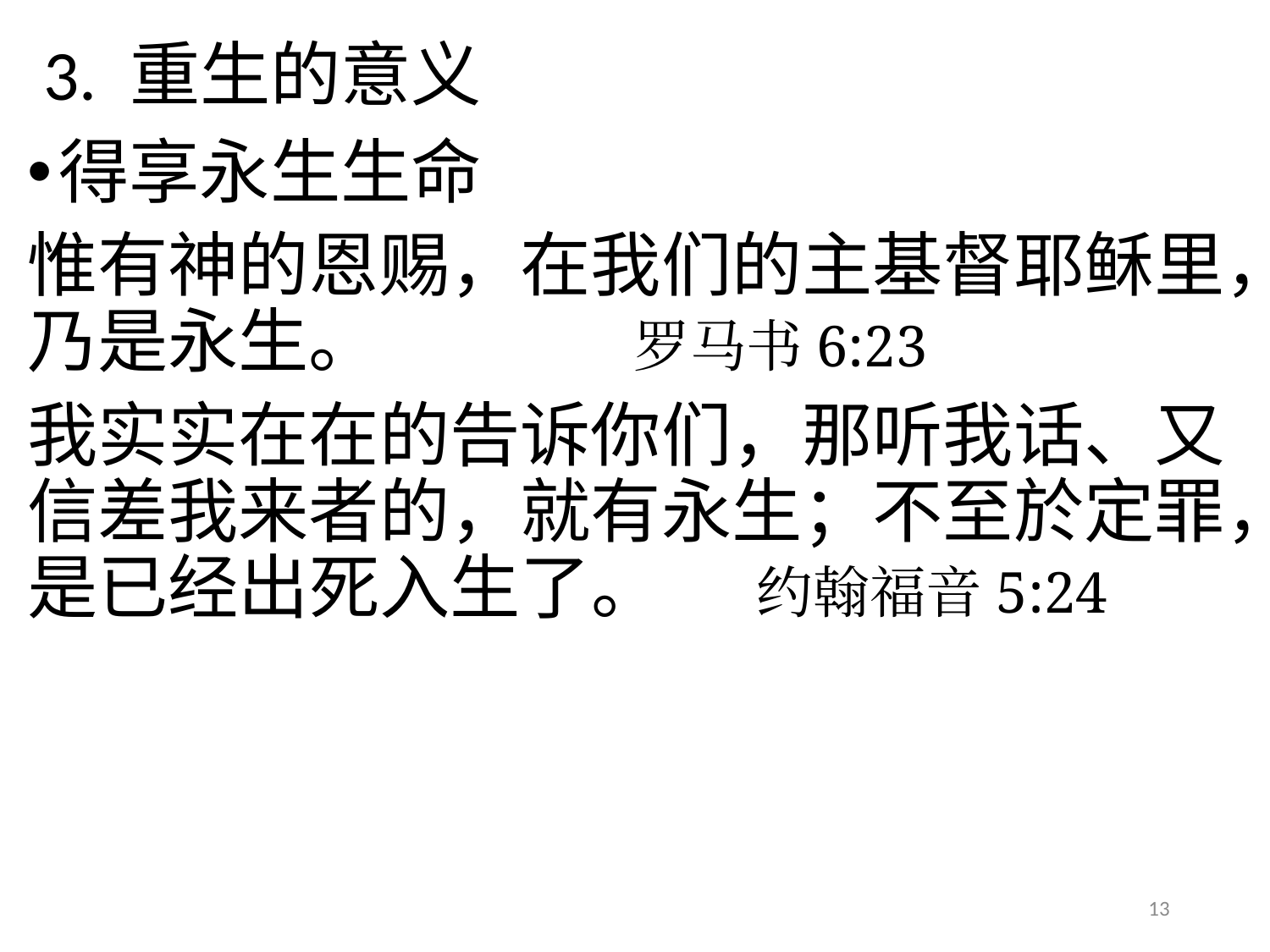

# 3. 重生的意义
得享永生生命
惟有神的恩赐，在我们的主基督耶稣里，乃是永生。                罗马书6:23
我实实在在的告诉你们，那听我话、又信差我来者的，就有永生；不至於定罪，是已经出死入生了。      约翰福音5:24

13